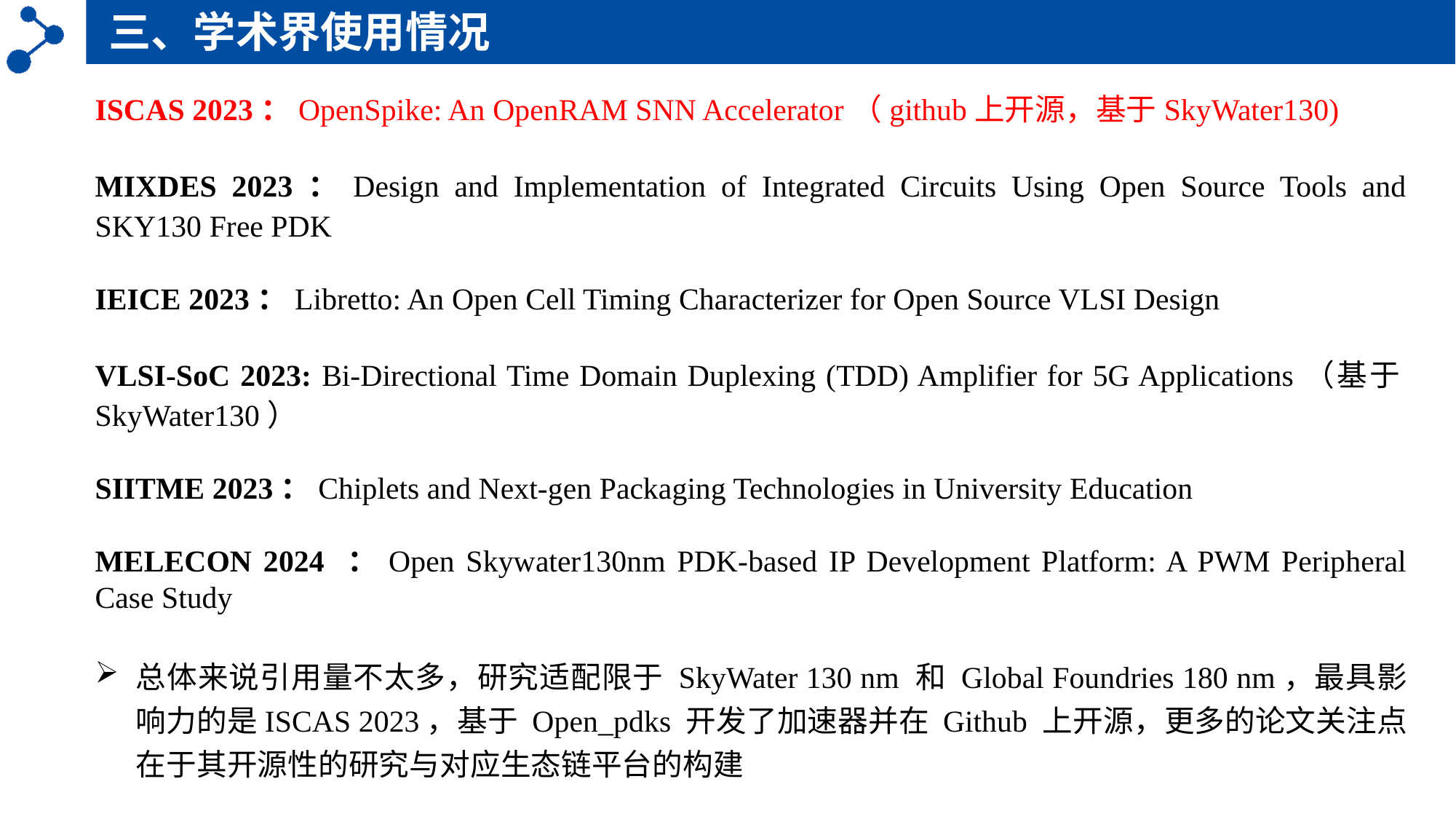

三、学术界使用情况

ISCAS 2023：OpenSpike: An OpenRAM SNN Accelerator（github上开源，基于SkyWater130)

MIXDES 2023：Design and Implementation of Integrated Circuits Using Open Source Tools and SKY130 Free PDK

IEICE 2023：Libretto: An Open Cell Timing Characterizer for Open Source VLSI Design

VLSI-SoC 2023: Bi-Directional Time Domain Duplexing (TDD) Amplifier for 5G Applications（基于SkyWater130）

SIITME 2023：Chiplets and Next-gen Packaging Technologies in University Education

MELECON 2024 ：Open Skywater130nm PDK-based IP Development Platform: A PWM Peripheral Case Study

总体来说引用量不太多，研究适配限于 SkyWater 130 nm 和 Global Foundries 180 nm，最具影响力的是ISCAS 2023，基于 Open_pdks 开发了加速器并在 Github 上开源，更多的论文关注点在于其开源性的研究与对应生态链平台的构建
11